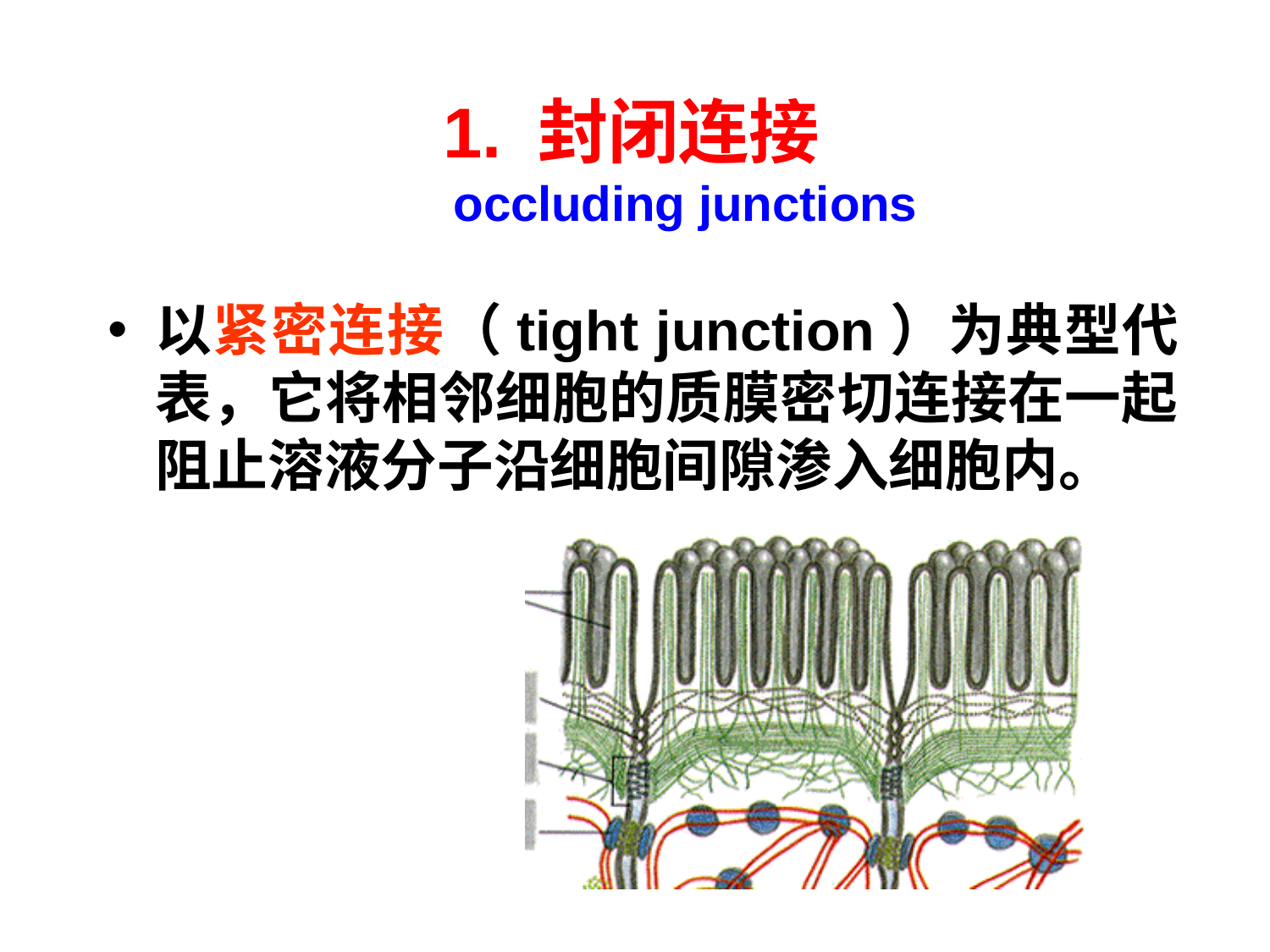

# 1. 封闭连接
occluding junctions
以紧密连接（tight junction）为典型代 表，它将相邻细胞的质膜密切连接在一起 阻止溶液分子沿细胞间隙渗入细胞内。